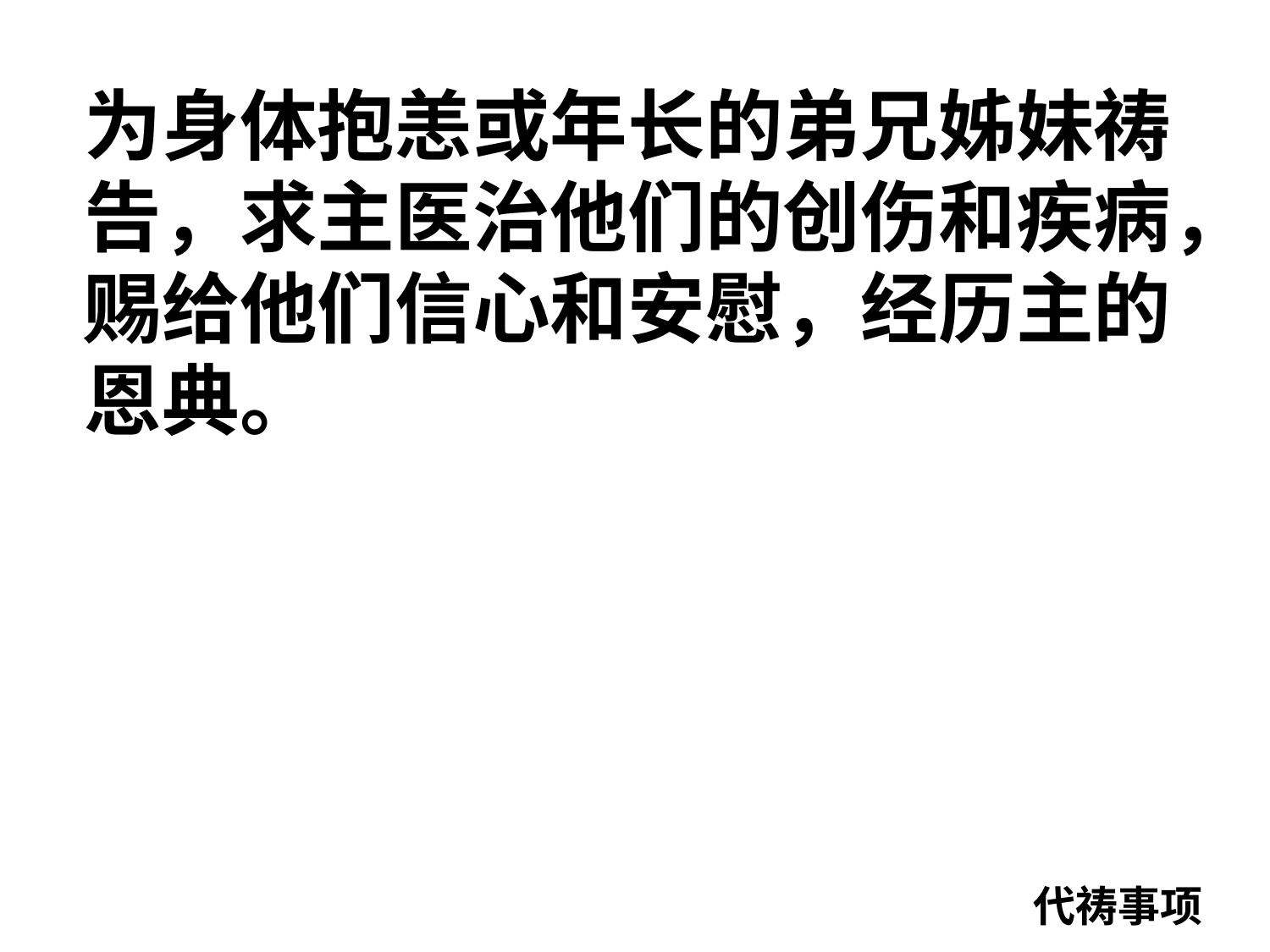

为身体抱恙或年长的弟兄姊妹祷告，求主医治他们的创伤和疾病，赐给他们信心和安慰，经历主的恩典。
代祷事项